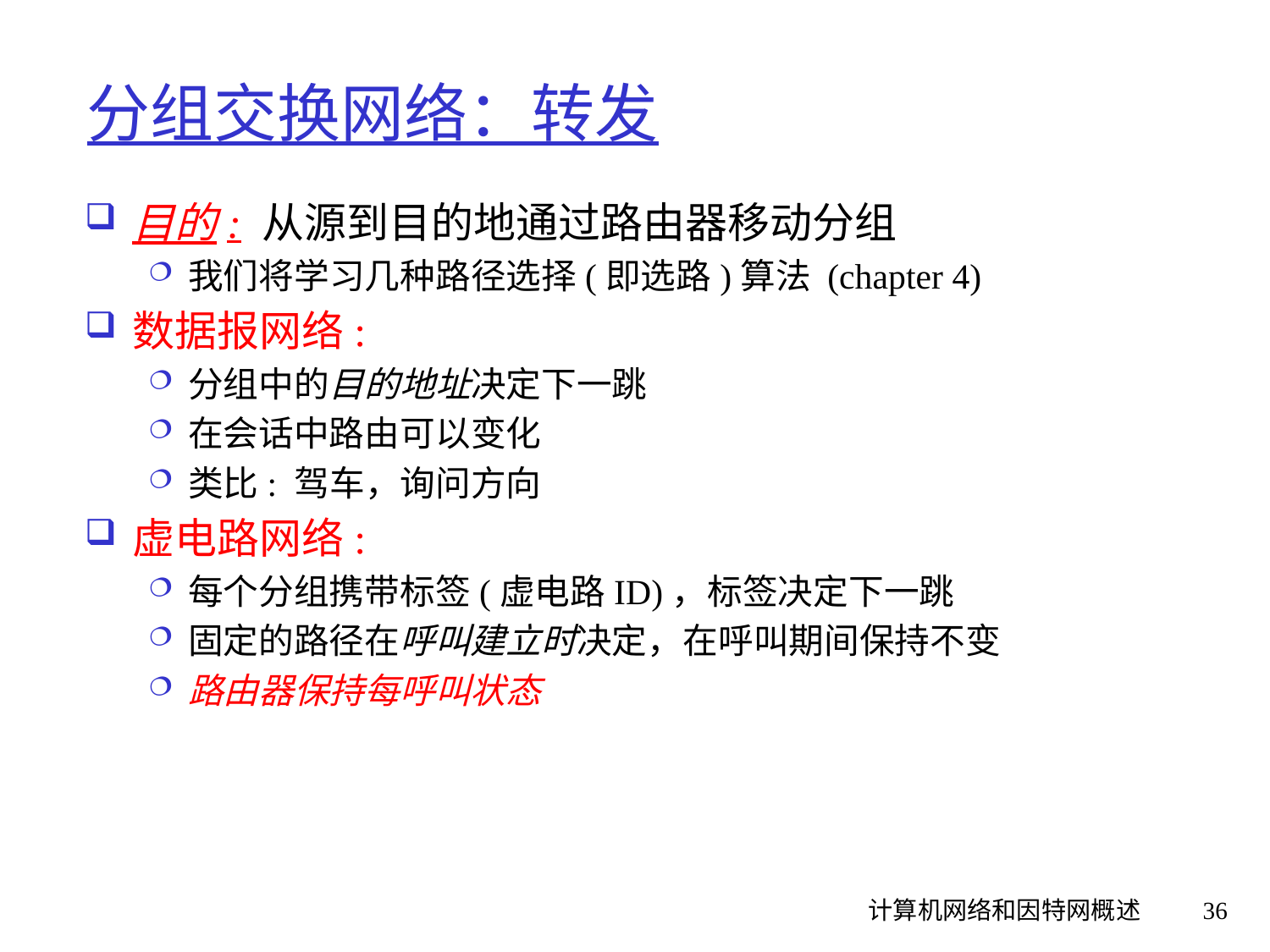

# 分组交换网络：转发
目的: 从源到目的地通过路由器移动分组
我们将学习几种路径选择(即选路)算法 (chapter 4)
数据报网络:
分组中的目的地址决定下一跳
在会话中路由可以变化
类比: 驾车，询问方向
虚电路网络:
每个分组携带标签(虚电路ID)，标签决定下一跳
固定的路径在呼叫建立时决定，在呼叫期间保持不变
路由器保持每呼叫状态
计算机网络和因特网概述
36